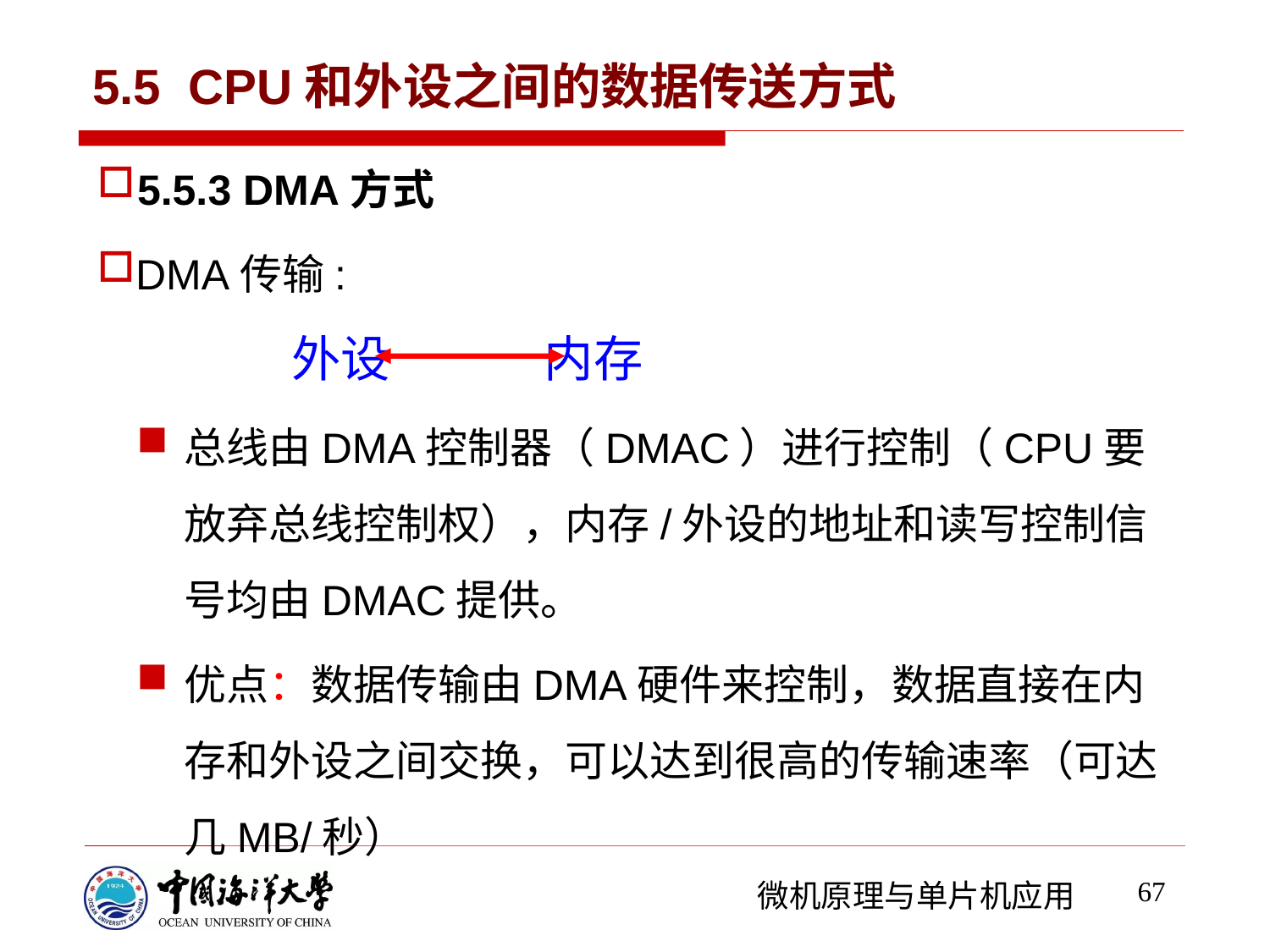

# 5.5  CPU和外设之间的数据传送方式
5.5.3 DMA方式
DMA传输:
	      外设              内存
总线由DMA控制器（DMAC）进行控制（CPU要放弃总线控制权），内存/外设的地址和读写控制信号均由DMAC提供。
优点：数据传输由DMA硬件来控制，数据直接在内存和外设之间交换，可以达到很高的传输速率（可达几MB/秒）

67